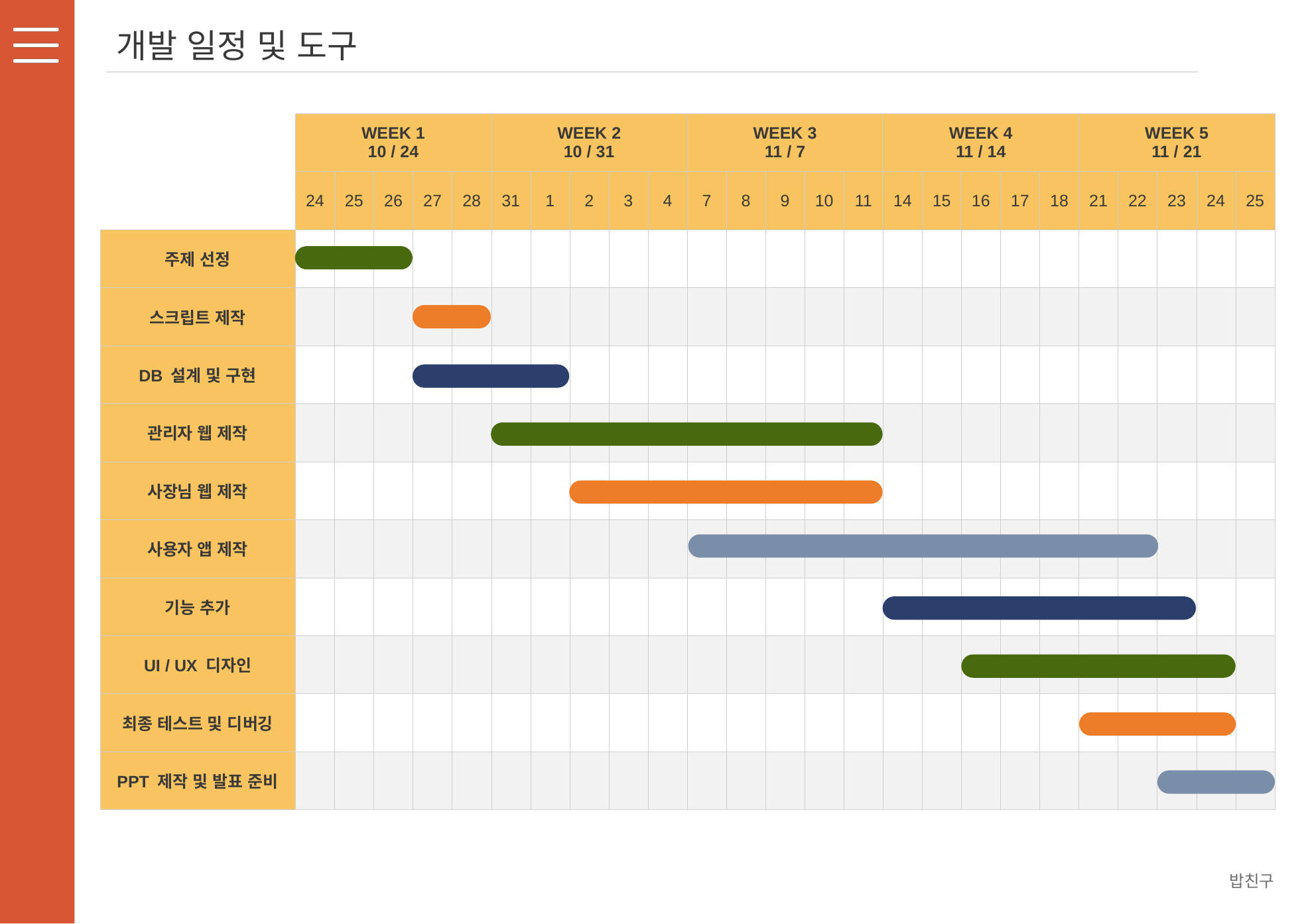

개발 일정 및 도구
|  | WEEK 1 10 / 24 |  |  |  |  | WEEK 2 10 / 31 |  |  |  |  | WEEK 3 11 / 7 |  |  |  |  | WEEK 4 11 / 14 |  |  |  |  | WEEK 5 11 / 21 |  |  |  |  |
| --- | --- | --- | --- | --- | --- | --- | --- | --- | --- | --- | --- | --- | --- | --- | --- | --- | --- | --- | --- | --- | --- | --- | --- | --- | --- |
|  | 24 | 25 | 26 | 27 | 28 | 31 | 1 | 2 | 3 | 4 | 7 | 8 | 9 | 10 | 11 | 14 | 15 | 16 | 17 | 18 | 21 | 22 | 23 | 24 | 25 |
| 주제 선정 |  |  |  |  |  |  |  |  |  |  |  |  |  |  |  |  |  |  |  |  |  |  |  |  |  |
| 스크립트 제작 |  |  |  |  |  |  |  |  |  |  |  |  |  |  |  |  |  |  |  |  |  |  |  |  |  |
| DB 설계 및 구현 |  |  |  |  |  |  |  |  |  |  |  |  |  |  |  |  |  |  |  |  |  |  |  |  |  |
| 관리자 웹 제작 |  |  |  |  |  |  |  |  |  |  |  |  |  |  |  |  |  |  |  |  |  |  |  |  |  |
| 사장님 웹 제작 |  |  |  |  |  |  |  |  |  |  |  |  |  |  |  |  |  |  |  |  |  |  |  |  |  |
| 사용자 앱 제작 |  |  |  |  |  |  |  |  |  |  |  |  |  |  |  |  |  |  |  |  |  |  |  |  |  |
| 기능 추가 |  |  |  |  |  |  |  |  |  |  |  |  |  |  |  |  |  |  |  |  |  |  |  |  |  |
| UI / UX 디자인 |  |  |  |  |  |  |  |  |  |  |  |  |  |  |  |  |  |  |  |  |  |  |  |  |  |
| 최종 테스트 및 디버깅 |  |  |  |  |  |  |  |  |  |  |  |  |  |  |  |  |  |  |  |  |  |  |  |  |  |
| PPT 제작 및 발표 준비 |  |  |  |  |  |  |  |  |  |  |  |  |  |  |  |  |  |  |  |  |  |  |  |  |  |

밥친구